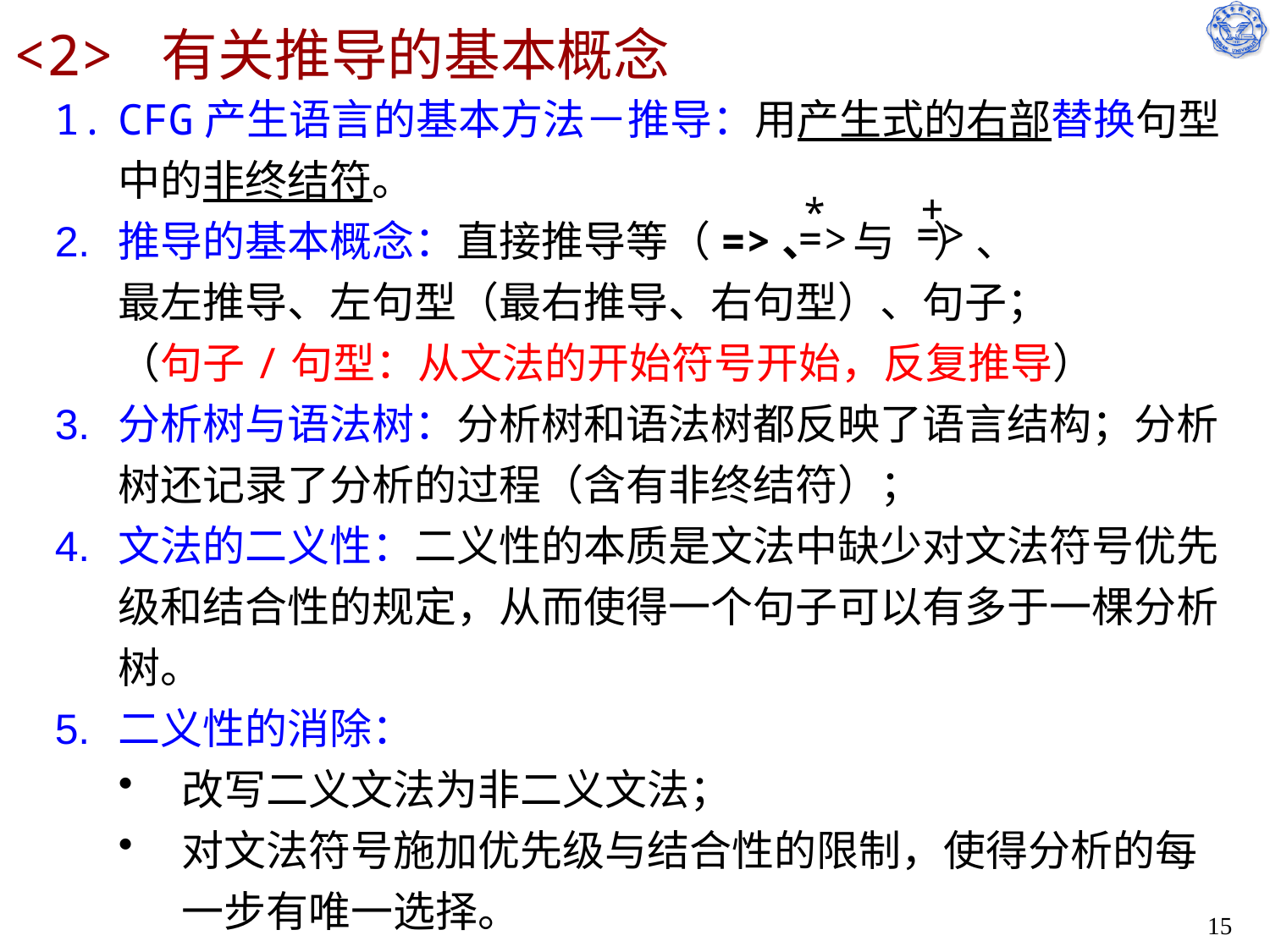

# <2> 有关推导的基本概念
CFG产生语言的基本方法－推导：用产生式的右部替换句型中的非终结符。
推导的基本概念：直接推导等（=>、   与    ）、
最左推导、左句型（最右推导、右句型）、句子；
（句子/句型：从文法的开始符号开始，反复推导）
分析树与语法树：分析树和语法树都反映了语言结构；分析树还记录了分析的过程（含有非终结符）；
文法的二义性：二义性的本质是文法中缺少对文法符号优先级和结合性的规定，从而使得一个句子可以有多于一棵分析树。
二义性的消除：
改写二义文法为非二义文法；
对文法符号施加优先级与结合性的限制，使得分析的每一步有唯一选择。
+
=>
*
=>
15